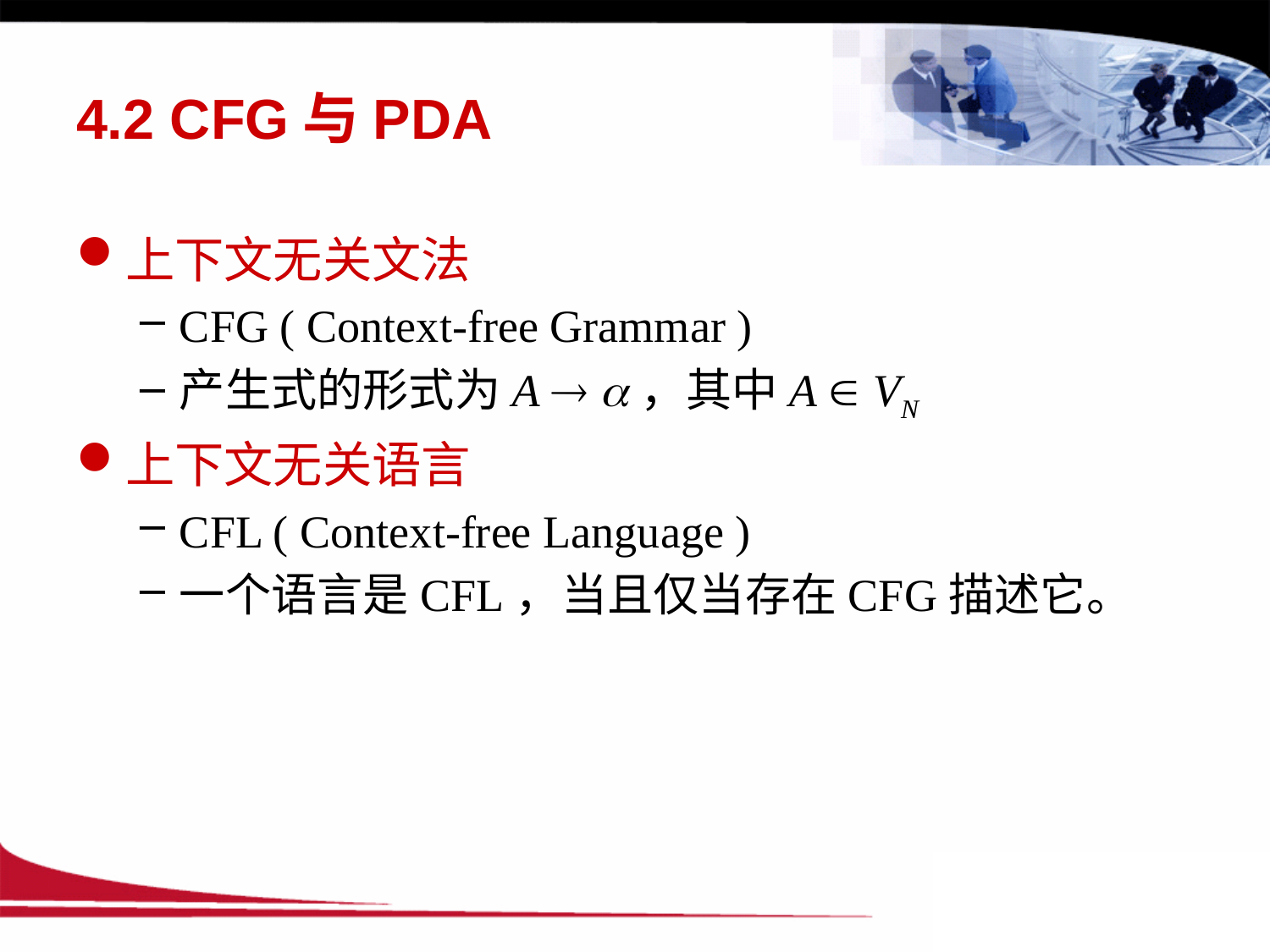

# 4.2 CFG与PDA
上下文无关文法
CFG ( Context-free Grammar )
产生式的形式为A → α，其中A ∈ VN
上下文无关语言
CFL ( Context-free Language )
一个语言是CFL，当且仅当存在CFG描述它。